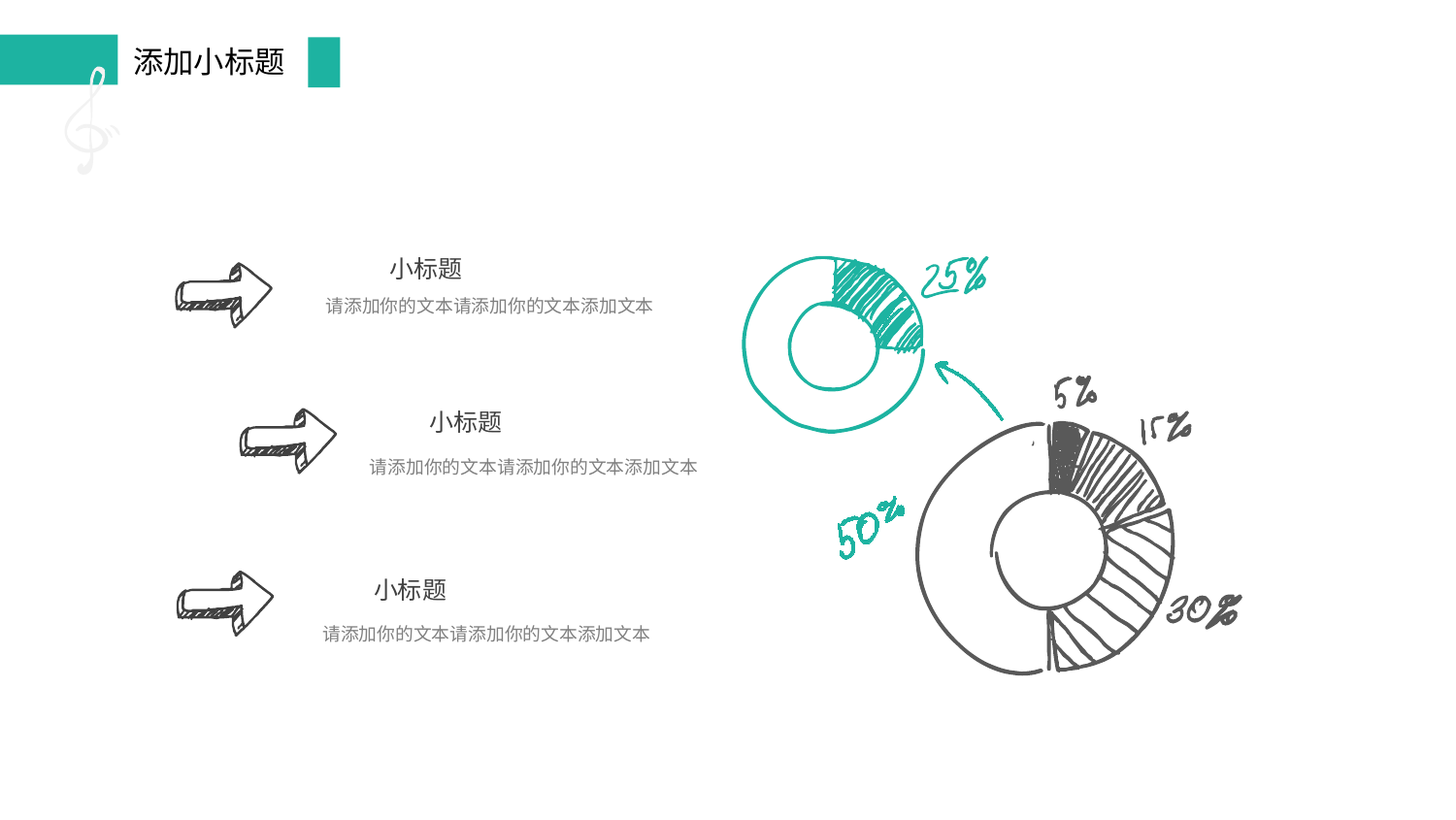

添加你的小标题
小标题

请添加你的文本请添加你的文本添加文本

小标题

请添加你的文本请添加你的文本添加文本

小标题

请添加你的文本请添加你的文本添加文本